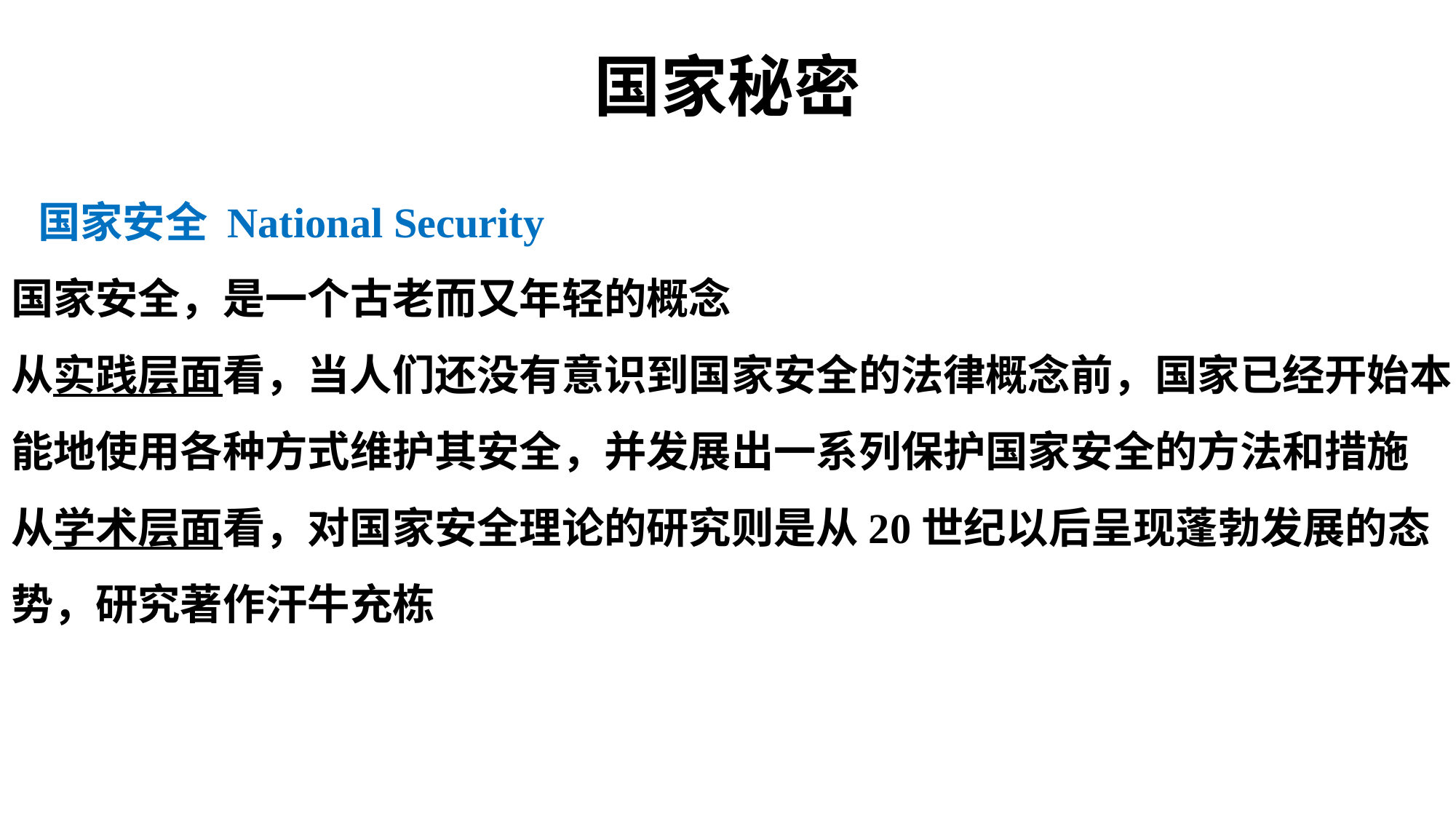

# 国家秘密
国家安全 National Security
国家安全，是一个古老而又年轻的概念
从实践层面看，当人们还没有意识到国家安全的法律概念前，国家已经开始本能地使用各种方式维护其安全，并发展出一系列保护国家安全的方法和措施
从学术层面看，对国家安全理论的研究则是从20世纪以后呈现蓬勃发展的态势，研究著作汗牛充栋